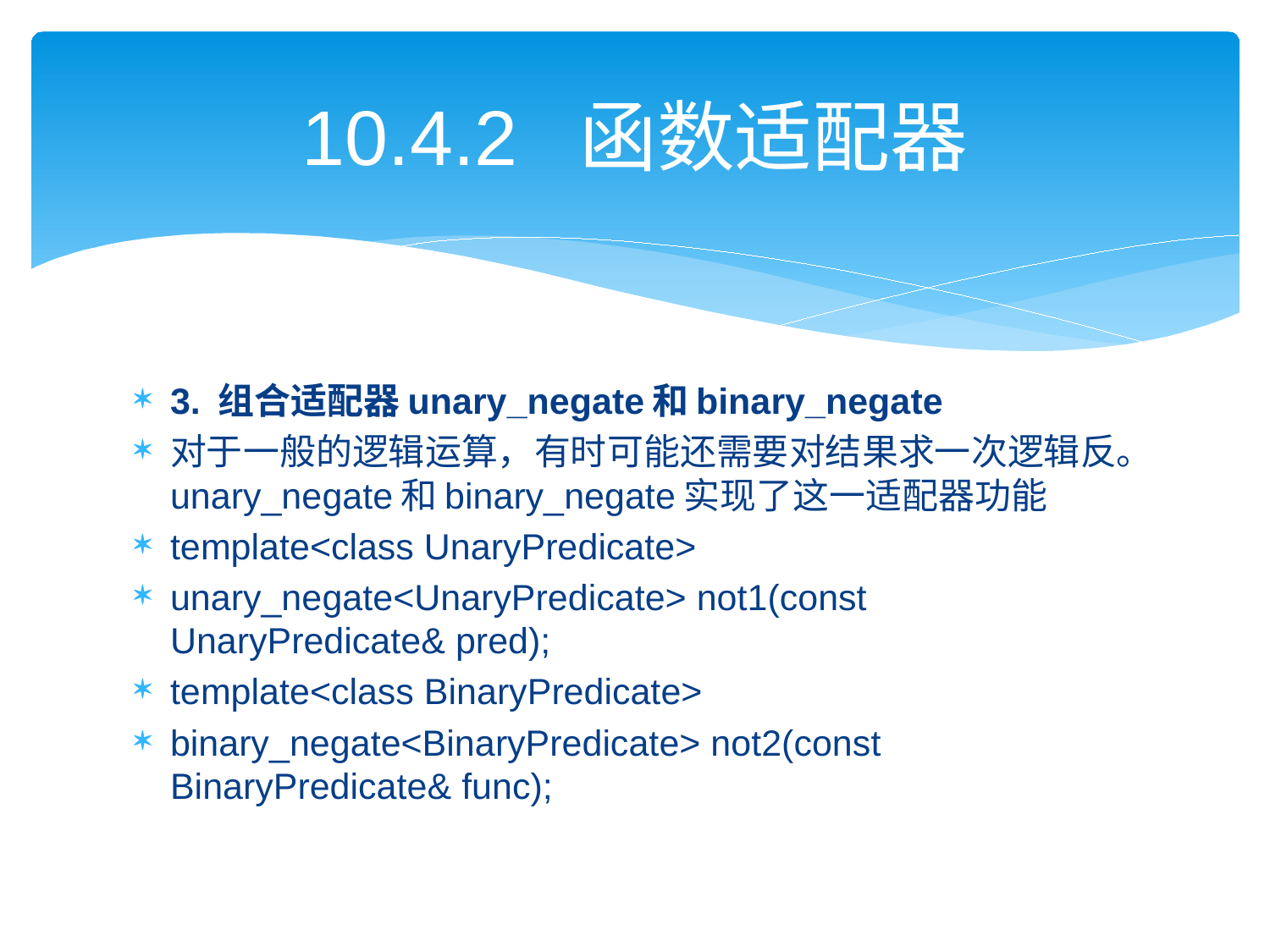

# 10.4.2  函数适配器
3. 组合适配器unary_negate和binary_negate
对于一般的逻辑运算，有时可能还需要对结果求一次逻辑反。unary_negate和binary_negate实现了这一适配器功能
template<class UnaryPredicate>
unary_negate<UnaryPredicate> not1(const UnaryPredicate& pred);
template<class BinaryPredicate>
binary_negate<BinaryPredicate> not2(const BinaryPredicate& func);